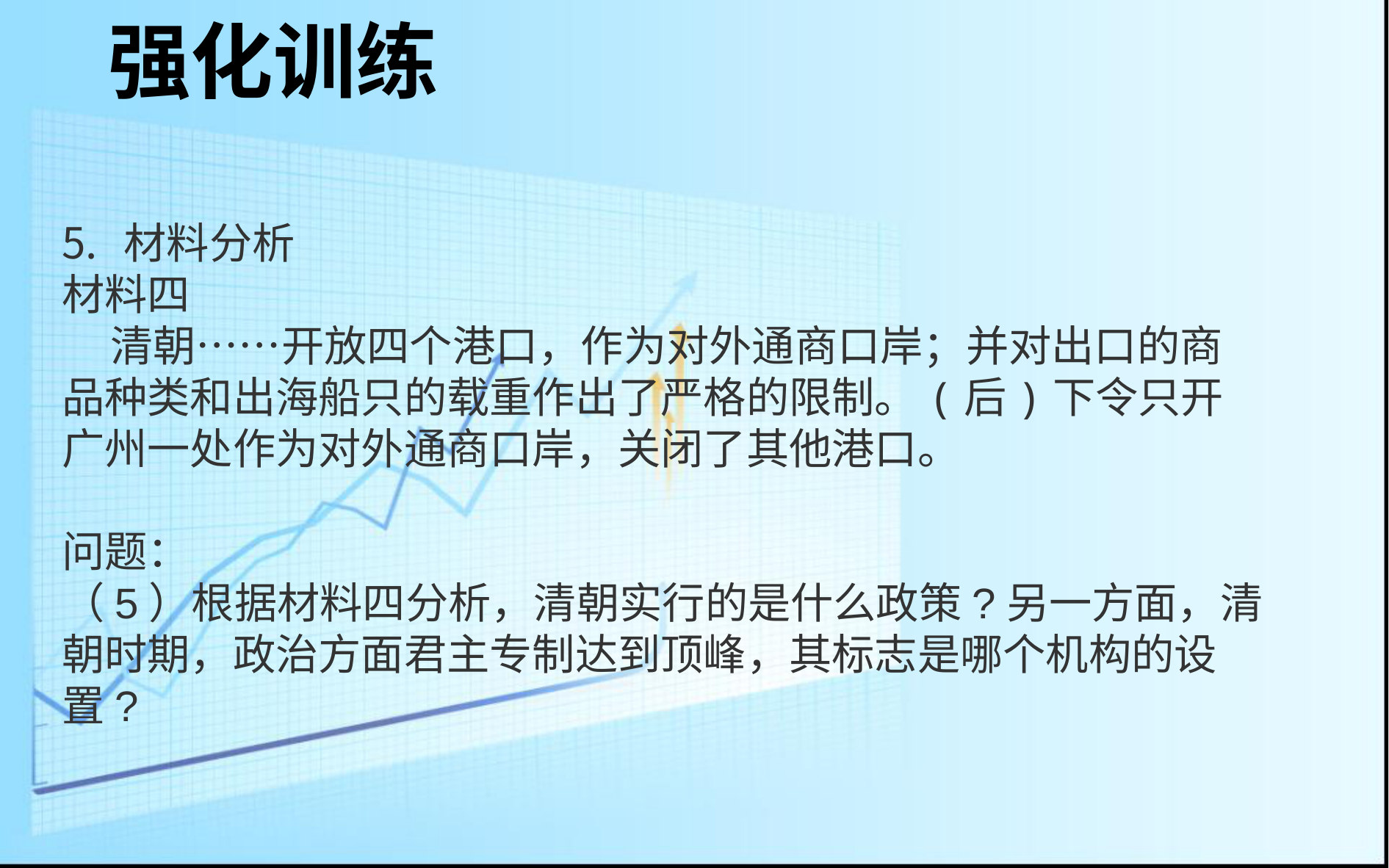

强化训练
材料分析
材料四
    清朝……开放四个港口，作为对外通商口岸；并对出口的商品种类和出海船只的载重作出了严格的限制。(后)下令只开广州一处作为对外通商口岸，关闭了其他港口。

问题：
（5）根据材料四分析，清朝实行的是什么政策?另一方面，清朝时期，政治方面君主专制达到顶峰，其标志是哪个机构的设置?